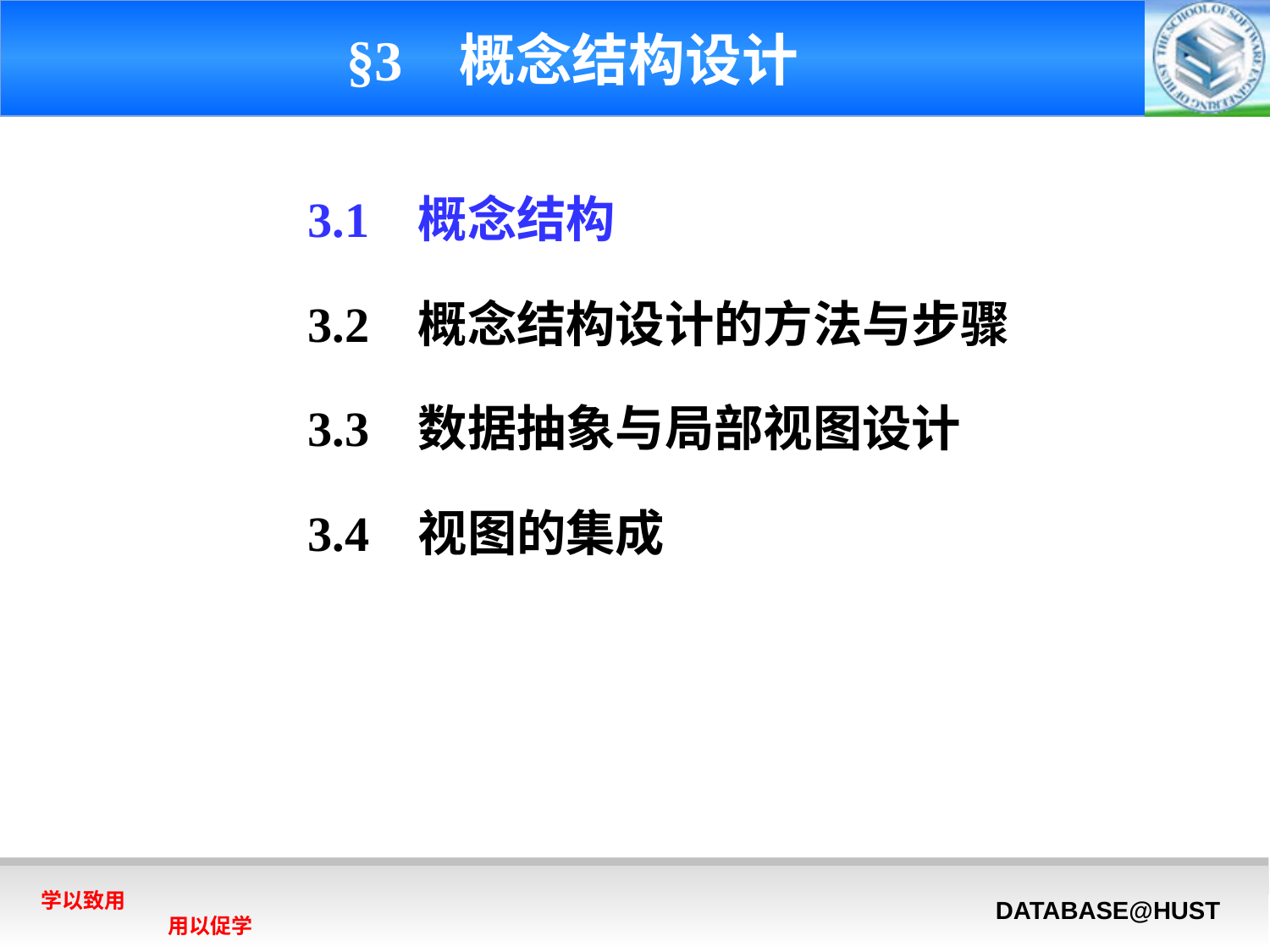

# §3   概念结构设计
3.1   概念结构
3.2   概念结构设计的方法与步骤
3.3   数据抽象与局部视图设计
3.4   视图的集成